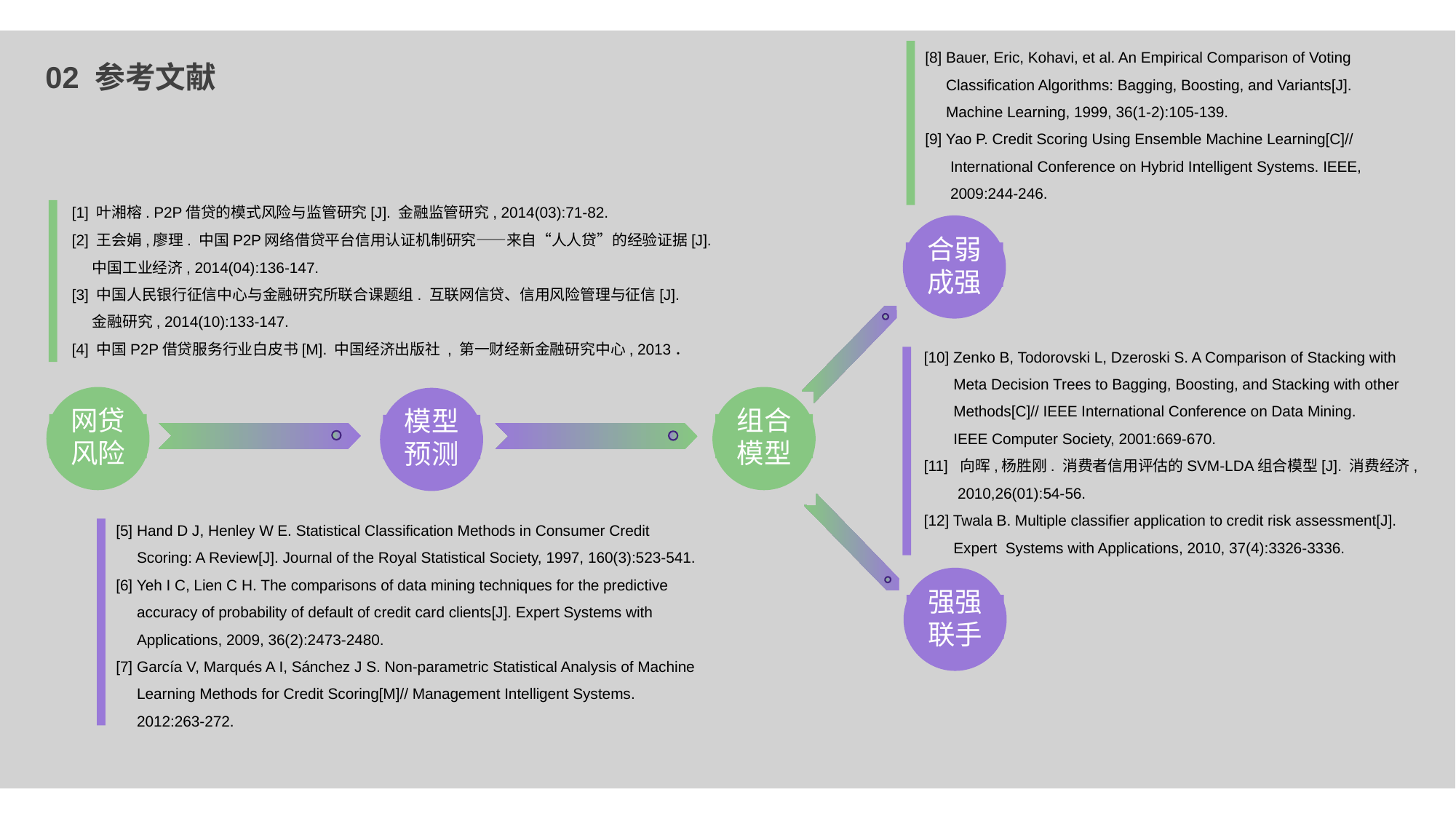

[8] Bauer, Eric, Kohavi, et al. An Empirical Comparison of Voting
      Classification Algorithms: Bagging, Boosting, and Variants[J].
      Machine Learning, 1999, 36(1-2):105-139.
 [9] Yao P. Credit Scoring Using Ensemble Machine Learning[C]//
       International Conference on Hybrid Intelligent Systems. IEEE,
       2009:244-246.

02 参考文献
 [1] 叶湘榕. P2P借贷的模式风险与监管研究[J]. 金融监管研究, 2014(03):71-82.
 [2] 王会娟,廖理. 中国P2P网络借贷平台信用认证机制研究——来自“人人贷”的经验证据[J].
      中国工业经济, 2014(04):136-147.
 [3] 中国人民银行征信中心与金融研究所联合课题组. 互联网信贷、信用风险管理与征信[J].
      金融研究, 2014(10):133-147.
 [4] 中国P2P借贷服务行业白皮书[M]. 中国经济出版社 , 第一财经新金融研究中心, 2013．

合弱成强

组合模型

强强联手
 [10] Zenko B, Todorovski L, Dzeroski S. A Comparison of Stacking with
        Meta Decision Trees to Bagging, Boosting, and Stacking with other
        Methods[C]// IEEE International Conference on Data Mining.
        IEEE Computer Society, 2001:669-670.
 [11]  向晖,杨胜刚. 消费者信用评估的SVM-LDA组合模型[J]. 消费经济,
         2010,26(01):54-56.
 [12] Twala B. Multiple classifier application to credit risk assessment[J].
        Expert  Systems with Applications, 2010, 37(4):3326-3336.

网贷风险

模型预测

 [5] Hand D J, Henley W E. Statistical Classification Methods in Consumer Credit
      Scoring: A Review[J]. Journal of the Royal Statistical Society, 1997, 160(3):523-541.
 [6] Yeh I C, Lien C H. The comparisons of data mining techniques for the predictive
      accuracy of probability of default of credit card clients[J]. Expert Systems with
      Applications, 2009, 36(2):2473-2480.
 [7] García V, Marqués A I, Sánchez J S. Non-parametric Statistical Analysis of Machine
      Learning Methods for Credit Scoring[M]// Management Intelligent Systems.
      2012:263-272.